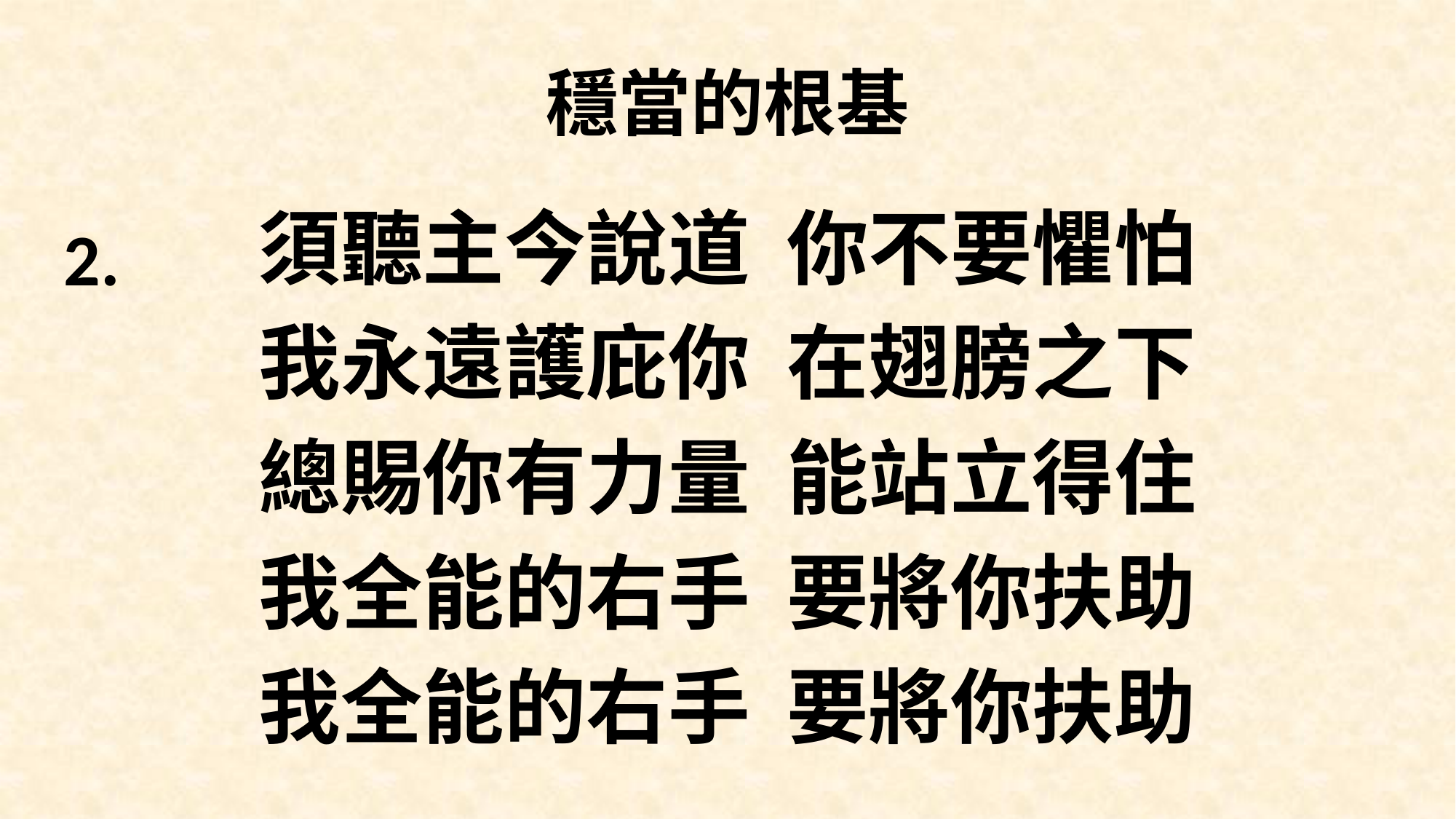

# 穩當的根基
須聽主今說道  你不要懼怕
我永遠護庇你  在翅膀之下
總賜你有力量  能站立得住
我全能的右手  要將你扶助
我全能的右手  要將你扶助
2.